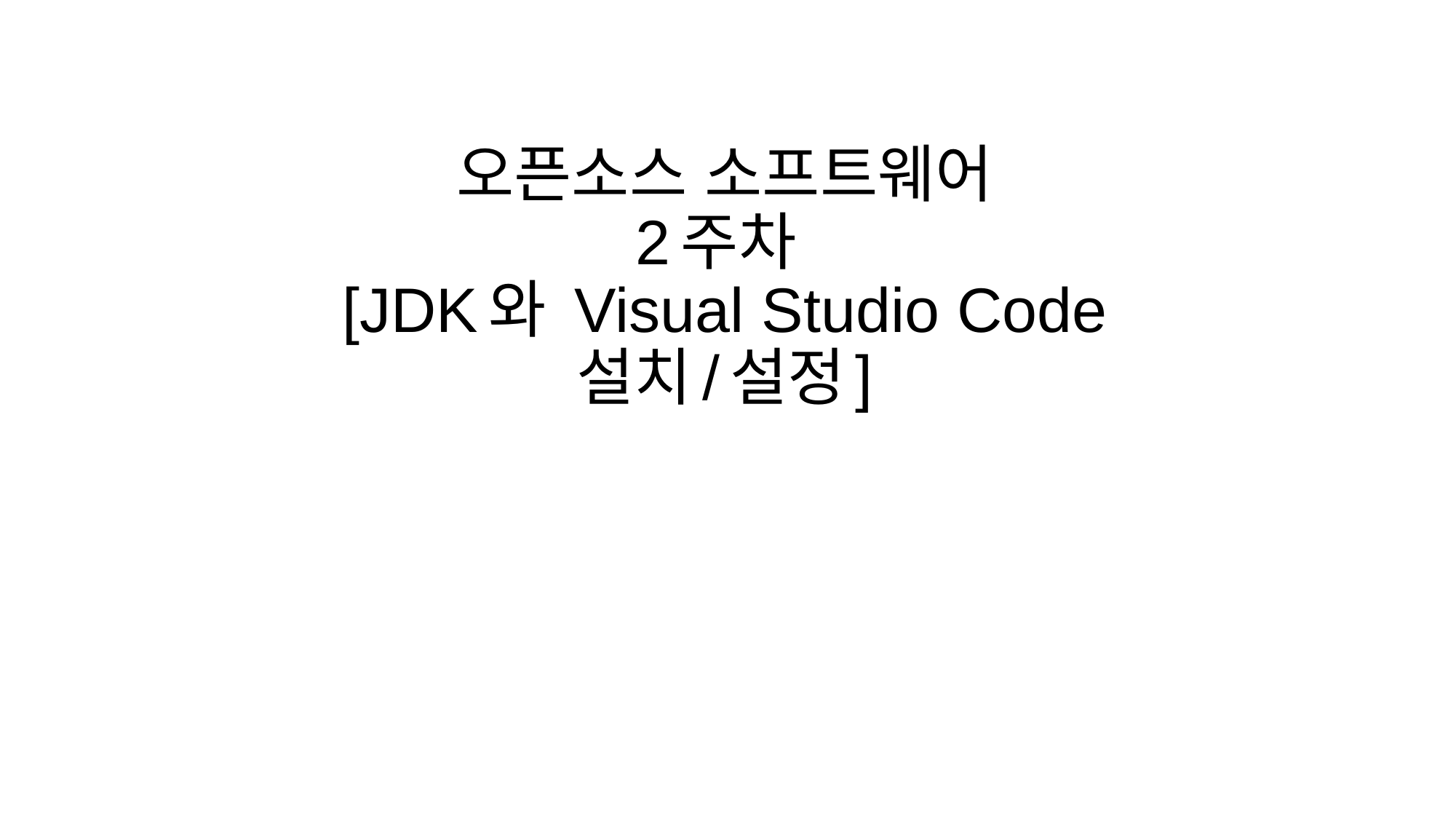

# 오픈소스 소프트웨어 2주차 [JDK와 Visual Studio Code 설치/설정]